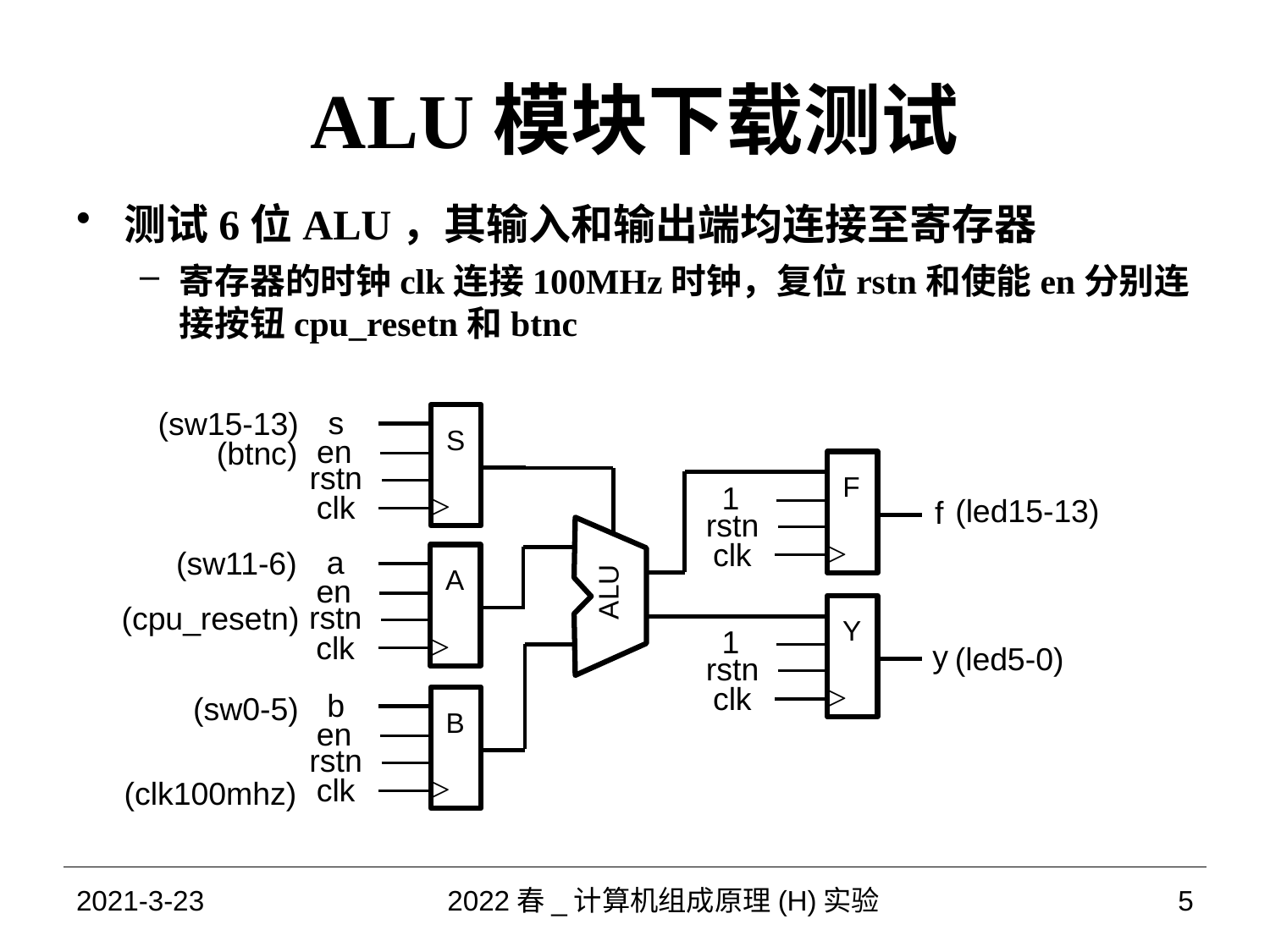

# ALU模块下载测试
测试6位ALU，其输入和输出端均连接至寄存器
寄存器的时钟clk连接100MHz时钟，复位rstn和使能en分别连接按钮cpu_resetn和btnc
s

S
en
rstn
>
clk
(sw15-13)
(btnc)

F
1
f
rstn
>
clk

ALU
(led15-13)
a

A
en
rstn
>
clk
(sw11-6)

Y
1
y
rstn
>
clk
(cpu_resetn)
(led5-0)
b

B
en
rstn
>
clk
(sw0-5)
(clk100mhz)
2021-3-23
2022春_计算机组成原理(H)实验
5